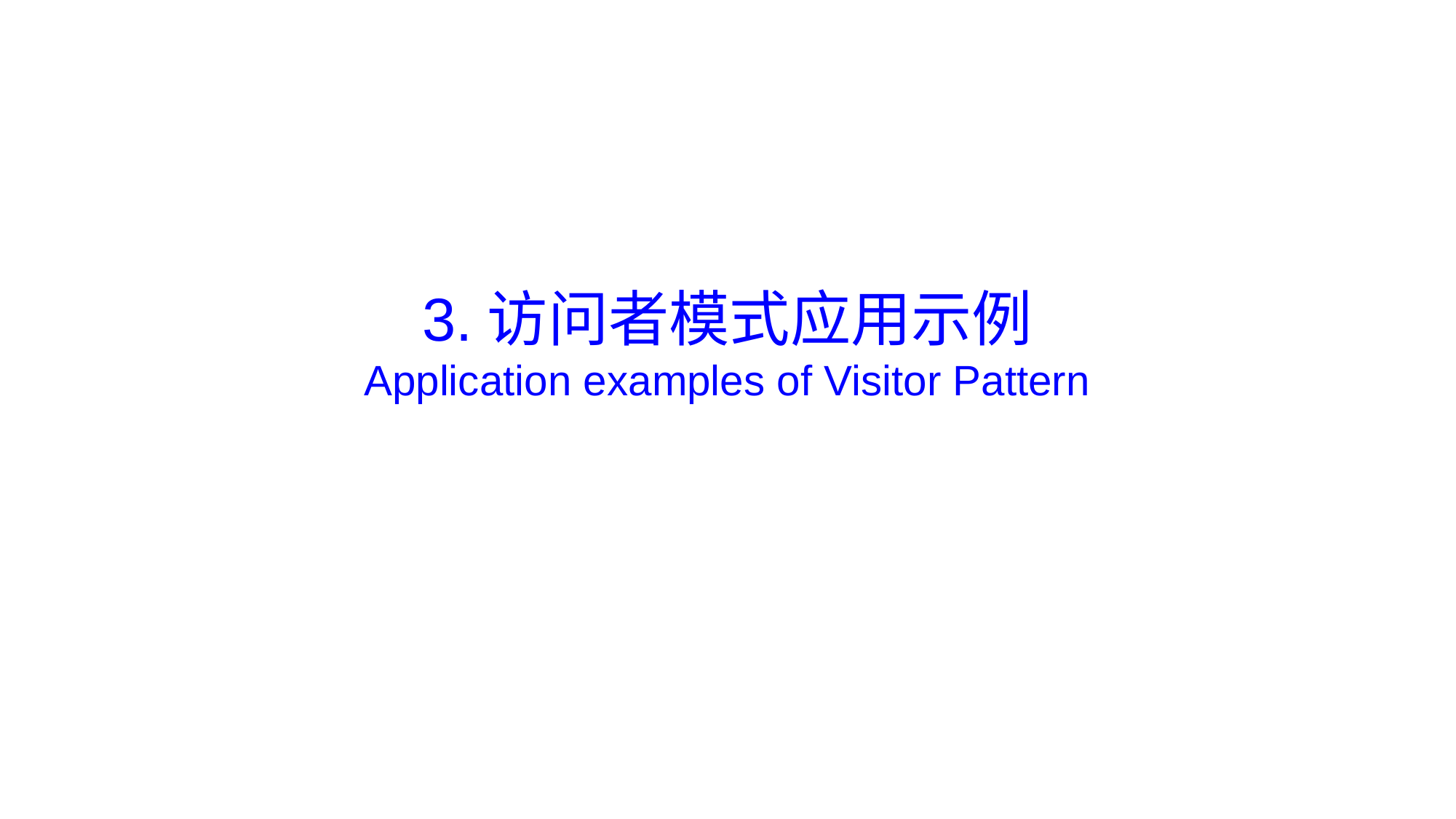

# 3.访问者模式应用示例 Application examples of Visitor Pattern

55